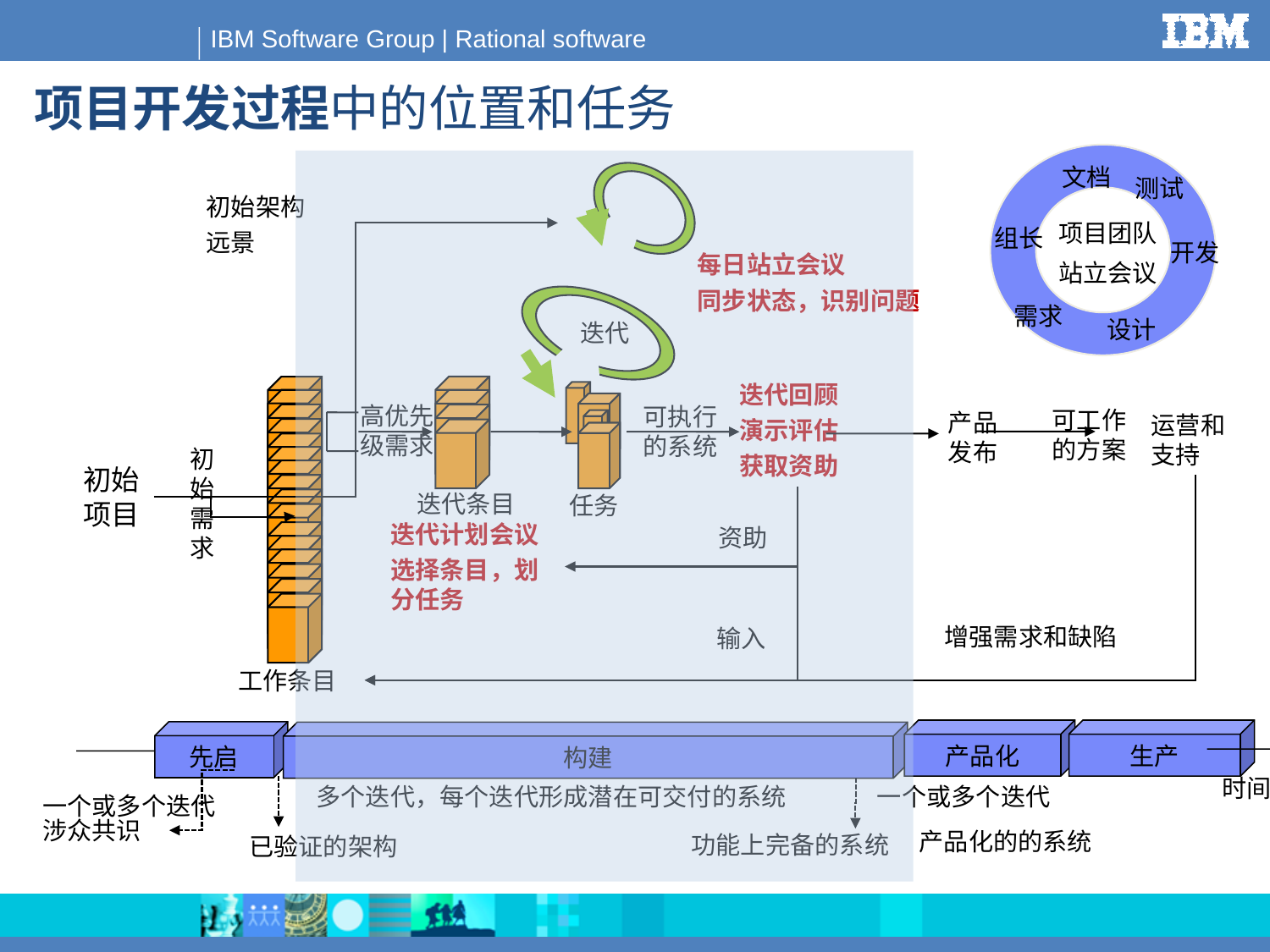

# 项目开发过程中的位置和任务

文档

测试
初始架构
远景
项目团队
组长
开发
每日站立会议
同步状态，识别问题
站立会议

需求
设计
    迭代
迭代回顾
演示评估
获取资助

高优先级需求
可执行的系统
可工作的方案
产品
发布
运营和支持

初始需求

初始项目
迭代条目
    任务
迭代计划会议
选择条目，划分任务
资助

增强需求和缺陷
输入
工作条目
产品化
生产
先启
构建

时间

多个迭代，每个迭代形成潜在可交付的系统
一个或多个迭代
一个或多个迭代
涉众共识
产品化的的系统
功能上完备的系统
已验证的架构